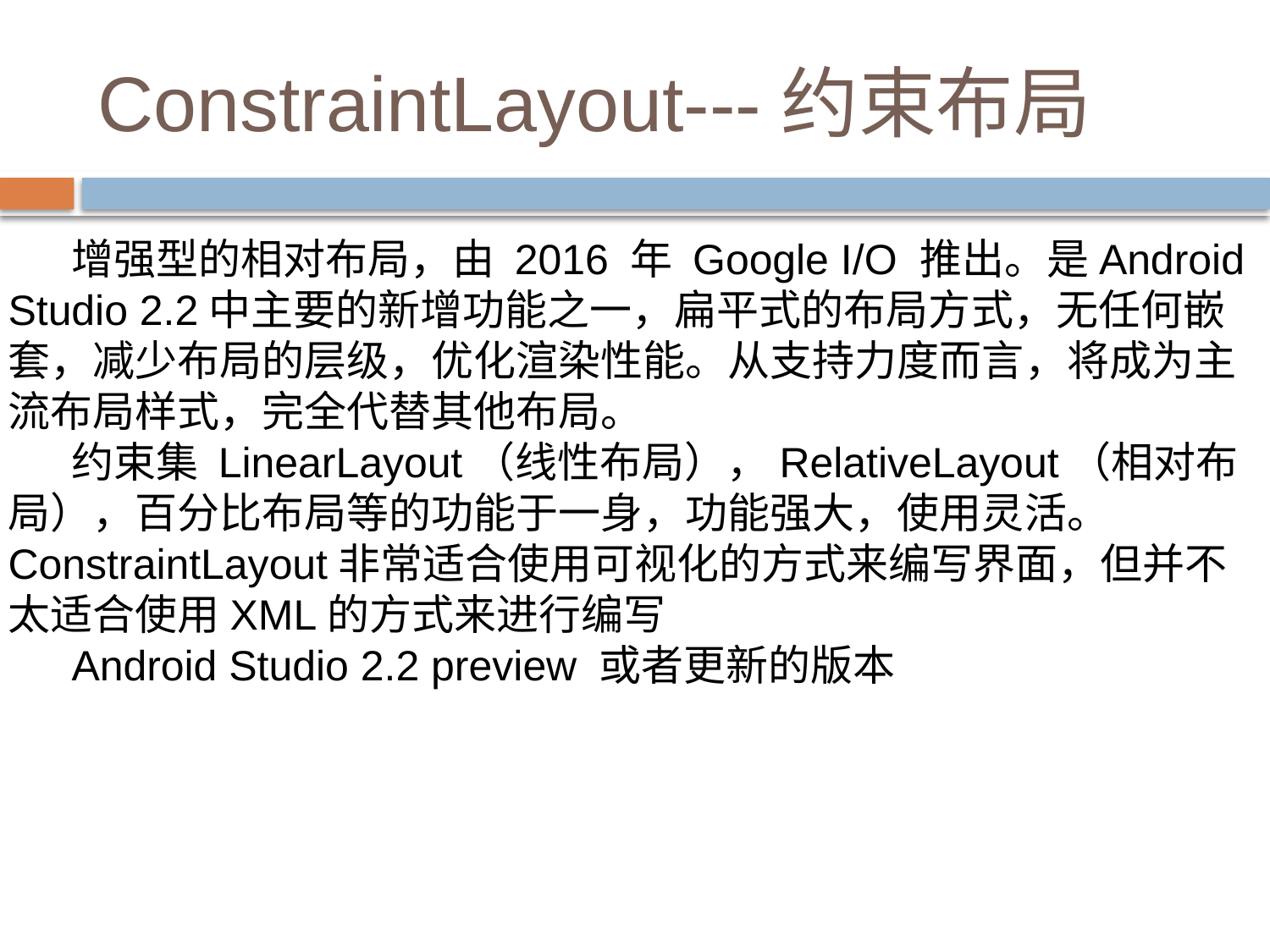

# ConstraintLayout---约束布局
增强型的相对布局，由 2016 年 Google I/O 推出。是Android Studio 2.2中主要的新增功能之一，扁平式的布局方式，无任何嵌套，减少布局的层级，优化渲染性能。从支持力度而言，将成为主流布局样式，完全代替其他布局。
约束集 LinearLayout（线性布局），RelativeLayout（相对布局），百分比布局等的功能于一身，功能强大，使用灵活。 ConstraintLayout非常适合使用可视化的方式来编写界面，但并不太适合使用XML的方式来进行编写
Android Studio 2.2 preview 或者更新的版本